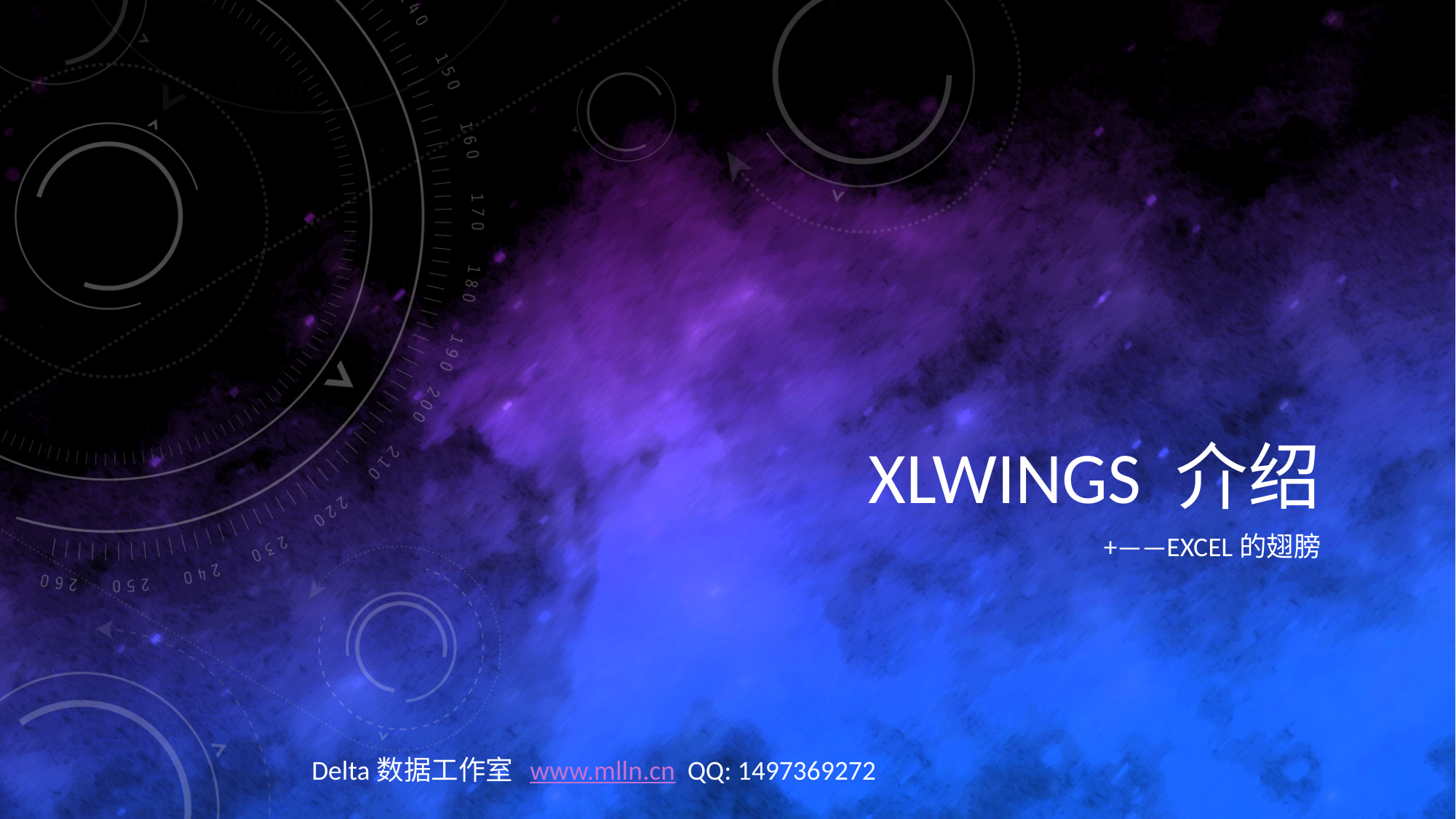

# Xlwings 介绍
+——Excel的翅膀
Delta数据工作室	www.mlln.cn  QQ: 1497369272